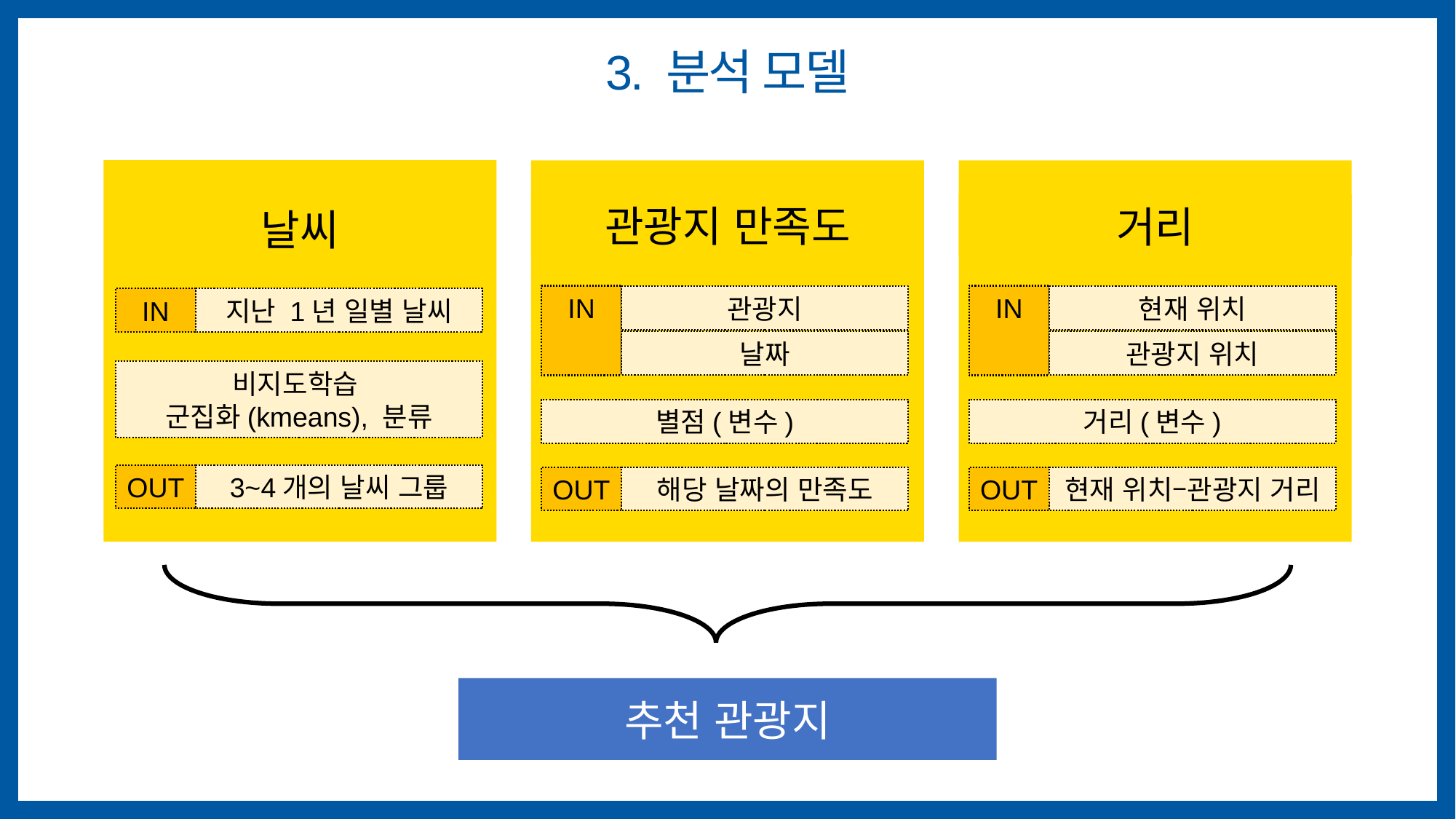

# 3. 분석 모델

날씨
지난 1년 일별 날씨
IN
비지도학습
군집화(kmeans), 분류
OUT
3~4개의 날씨 그룹

관광지 만족도
IN
관광지
날짜
별점(변수)
OUT
해당 날짜의 만족도

거리
IN
현재 위치
관광지 위치
거리(변수)
OUT
현재 위치–관광지 거리
추천 관광지